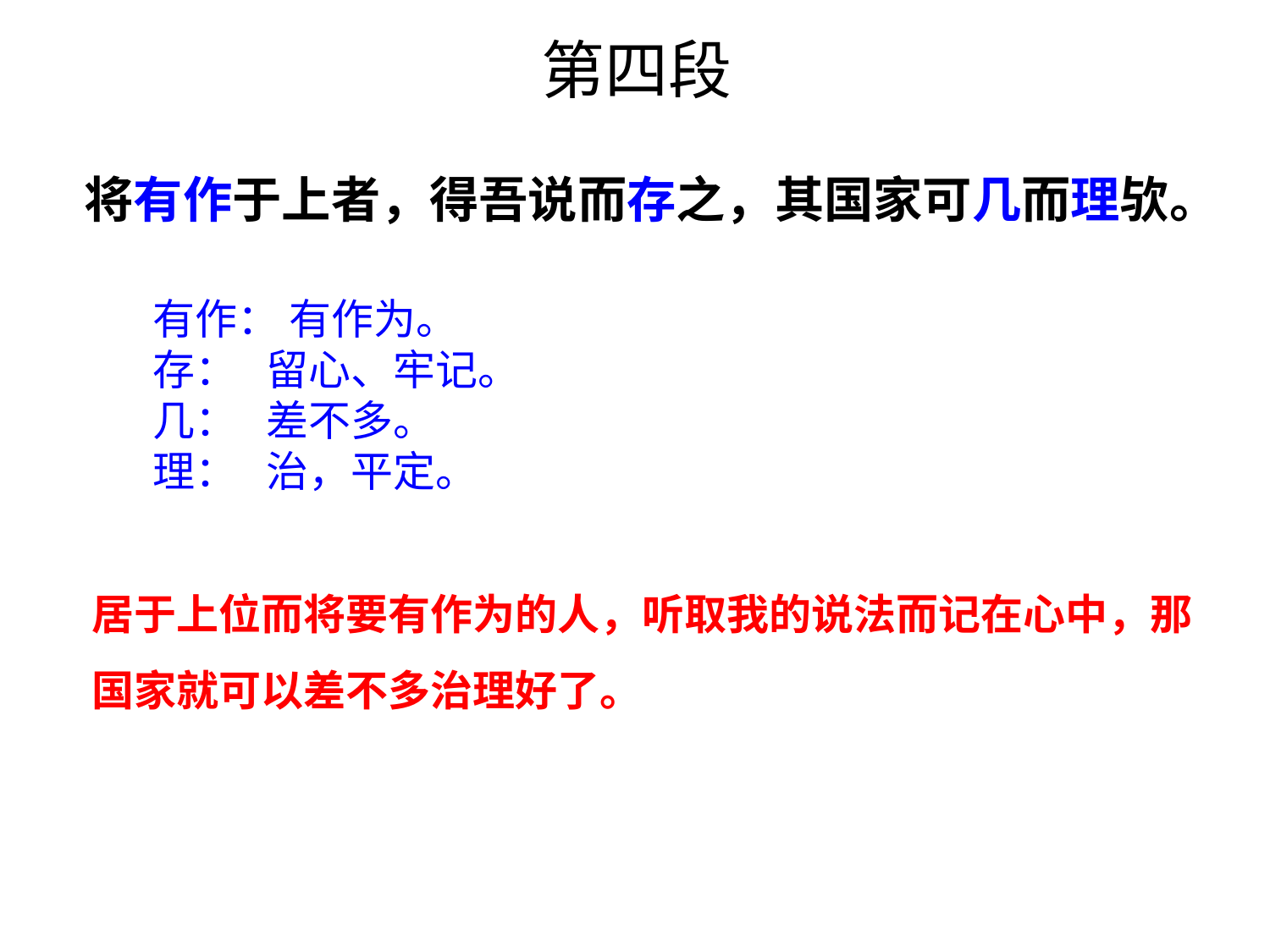

# 第四段
将有作于上者，得吾说而存之，其国家可几而理欤。
有作： 有作为。
存：   留心、牢记。
几：   差不多。
理：   治，平定。
居于上位而将要有作为的人，听取我的说法而记在心中，那国家就可以差不多治理好了。